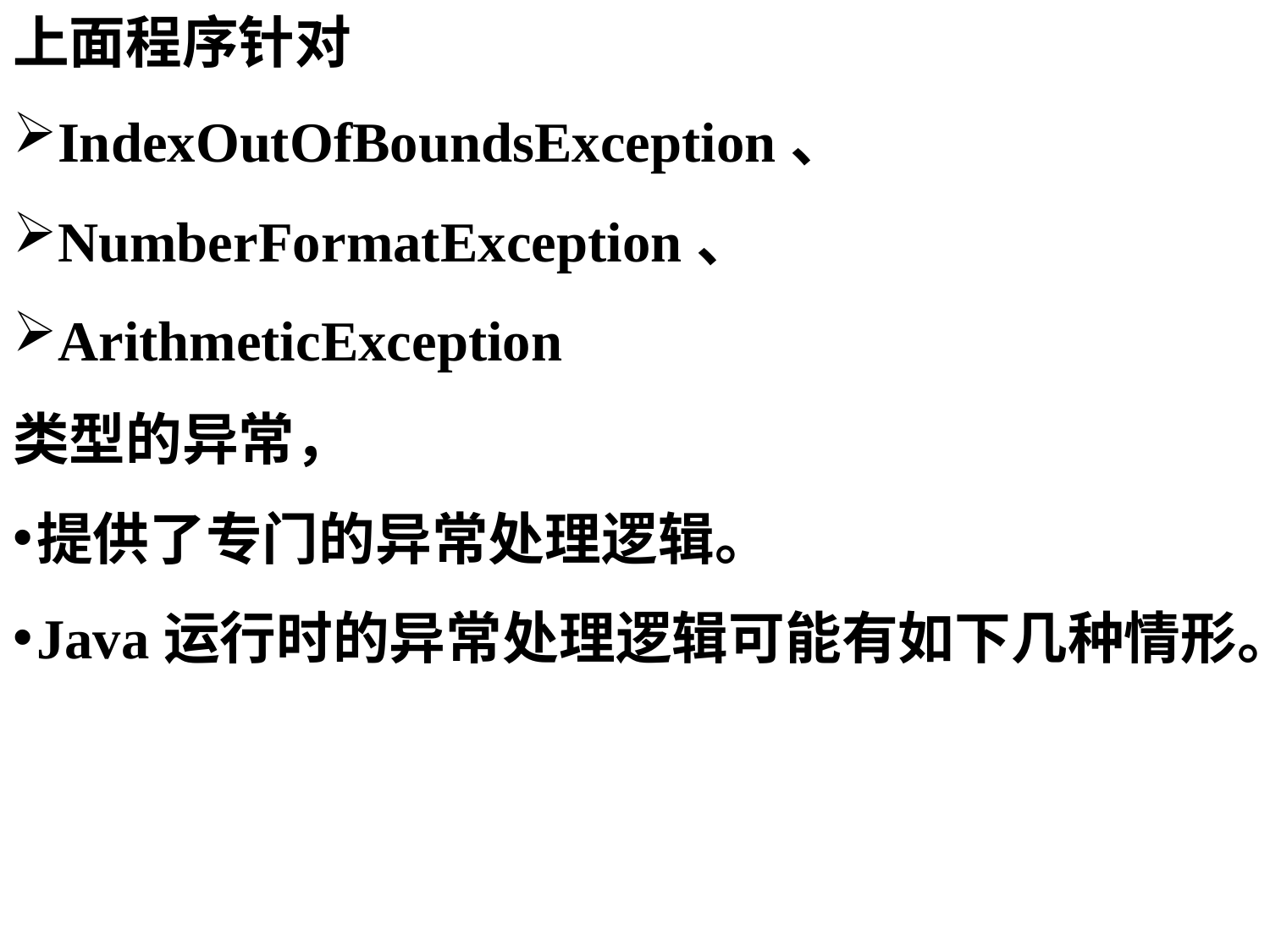

上面程序针对
IndexOutOfBoundsException、
NumberFormatException、
ArithmeticException
类型的异常，
提供了专门的异常处理逻辑。
Java运行时的异常处理逻辑可能有如下几种情形。